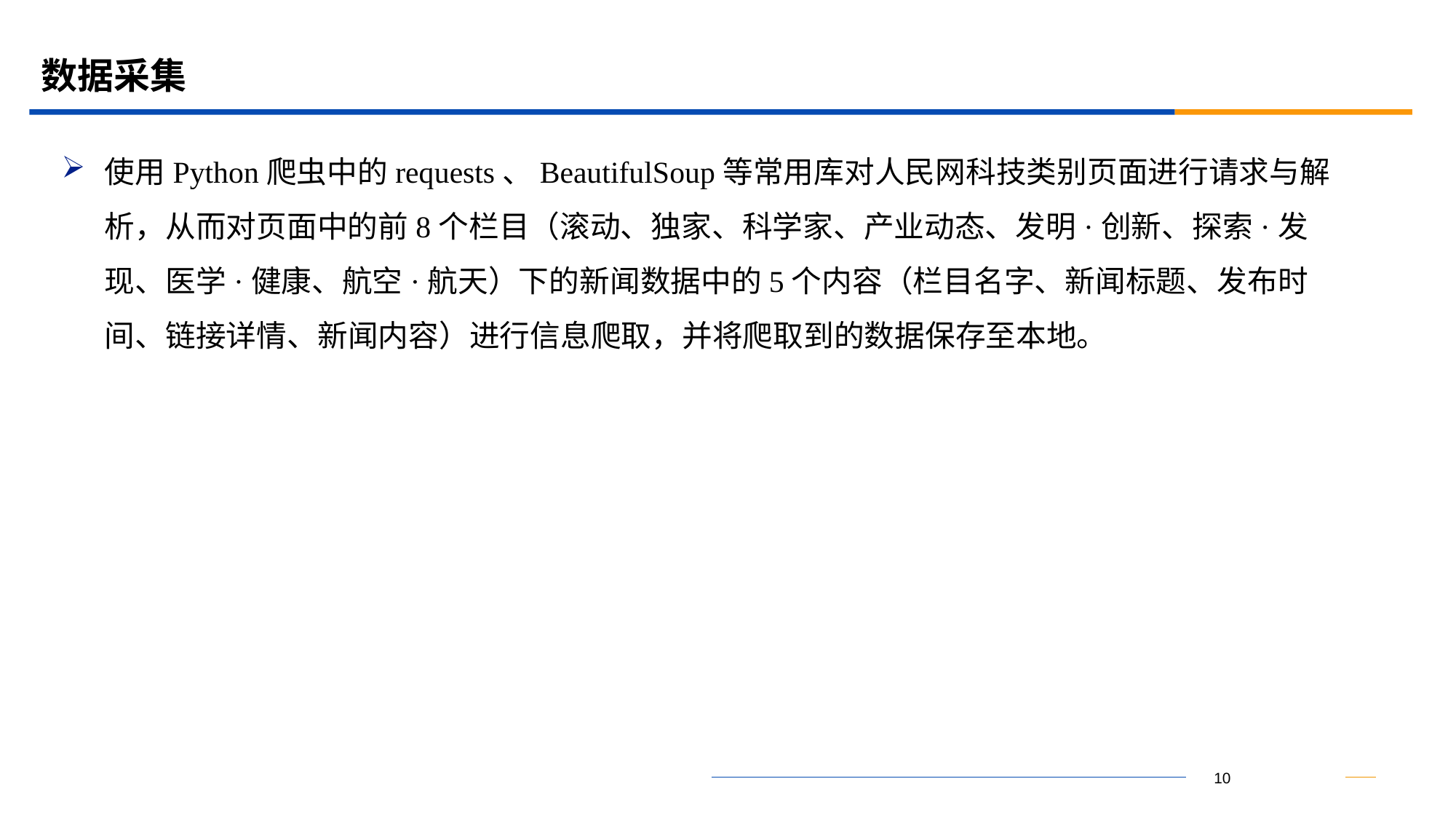

# 数据采集
使用Python爬虫中的requests、BeautifulSoup等常用库对人民网科技类别页面进行请求与解析，从而对页面中的前8个栏目（滚动、独家、科学家、产业动态、发明·创新、探索·发现、医学·健康、航空·航天）下的新闻数据中的5个内容（栏目名字、新闻标题、发布时间、链接详情、新闻内容）进行信息爬取，并将爬取到的数据保存至本地。